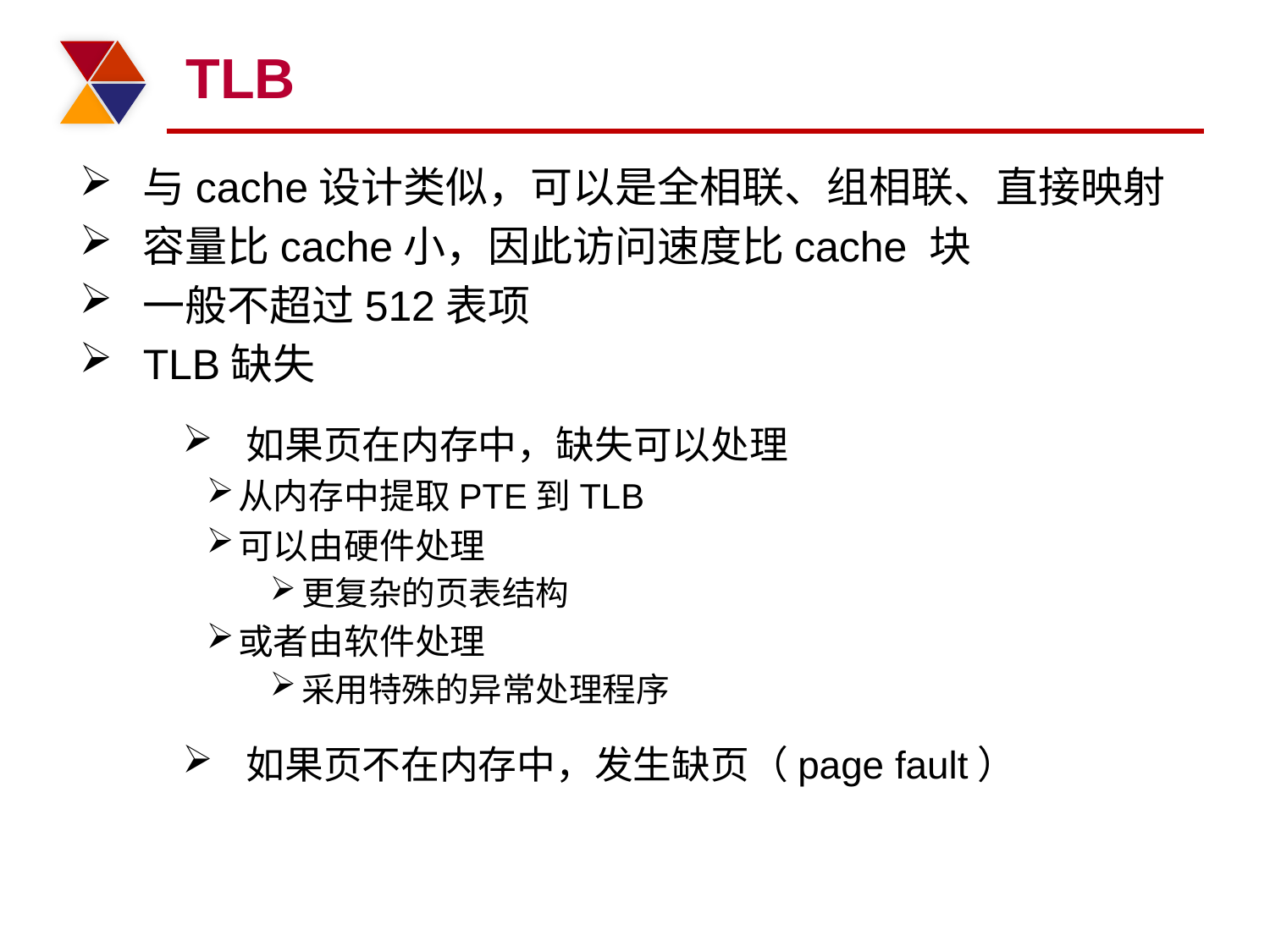

# TLB
与cache设计类似，可以是全相联、组相联、直接映射
容量比cache小，因此访问速度比cache 块
一般不超过512表项
TLB缺失
如果页在内存中，缺失可以处理
从内存中提取PTE到TLB
可以由硬件处理
更复杂的页表结构
或者由软件处理
采用特殊的异常处理程序
如果页不在内存中，发生缺页（page fault）